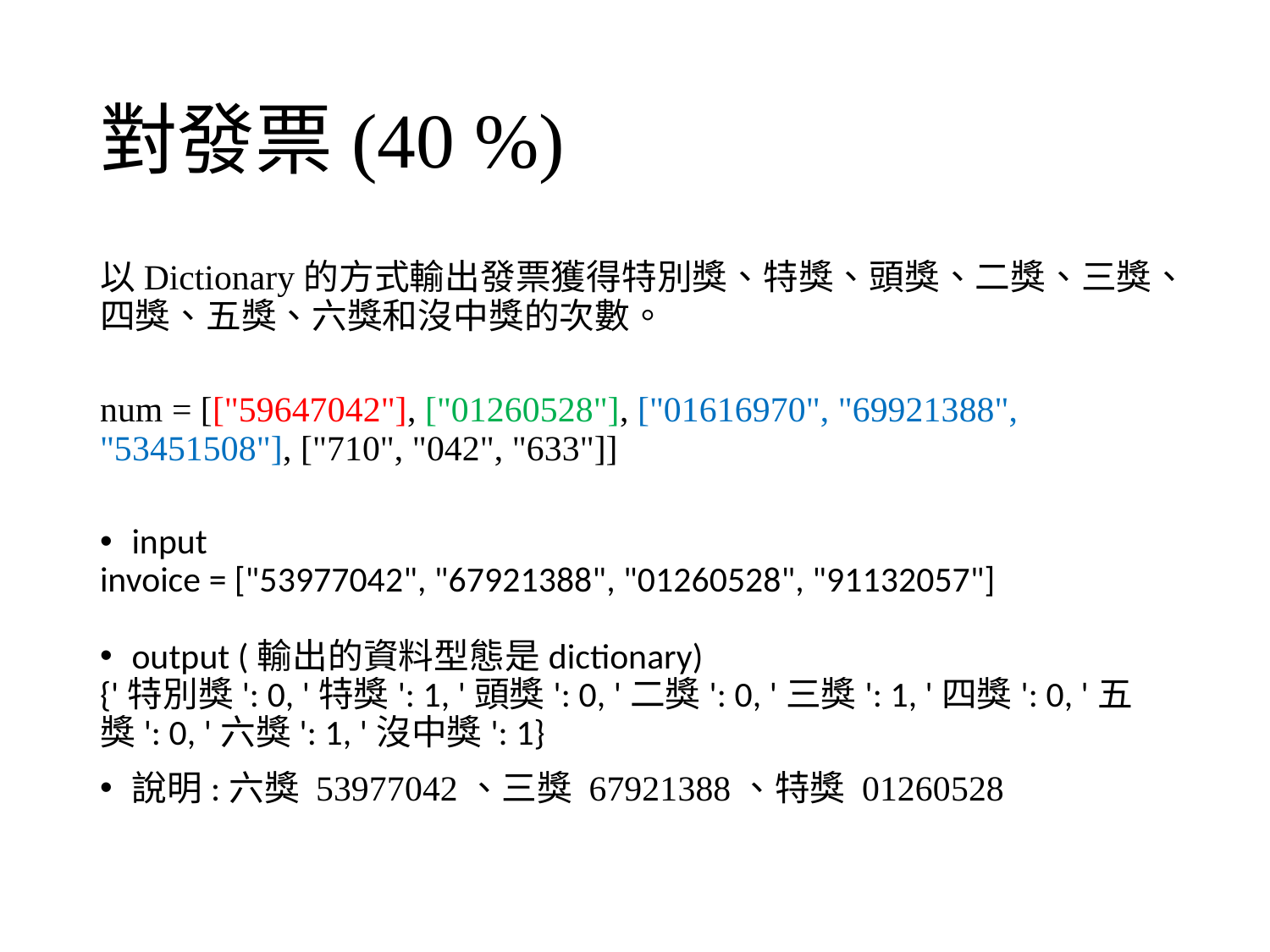

# 對發票(40 %)
以Dictionary的方式輸出發票獲得特別獎、特獎、頭獎、二獎、三獎、四獎、五獎、六獎和沒中獎的次數。

num = [["59647042"], ["01260528"], ["01616970", "69921388", "53451508"], ["710", "042", "633"]]

input
invoice = ["53977042", "67921388", "01260528", "91132057"]

output (輸出的資料型態是dictionary)
{'特別獎': 0, '特獎': 1, '頭獎': 0, '二獎': 0, '三獎': 1, '四獎': 0, '五獎': 0, '六獎': 1, '沒中獎': 1}
說明:六獎 53977042、三獎 67921388、特獎 01260528